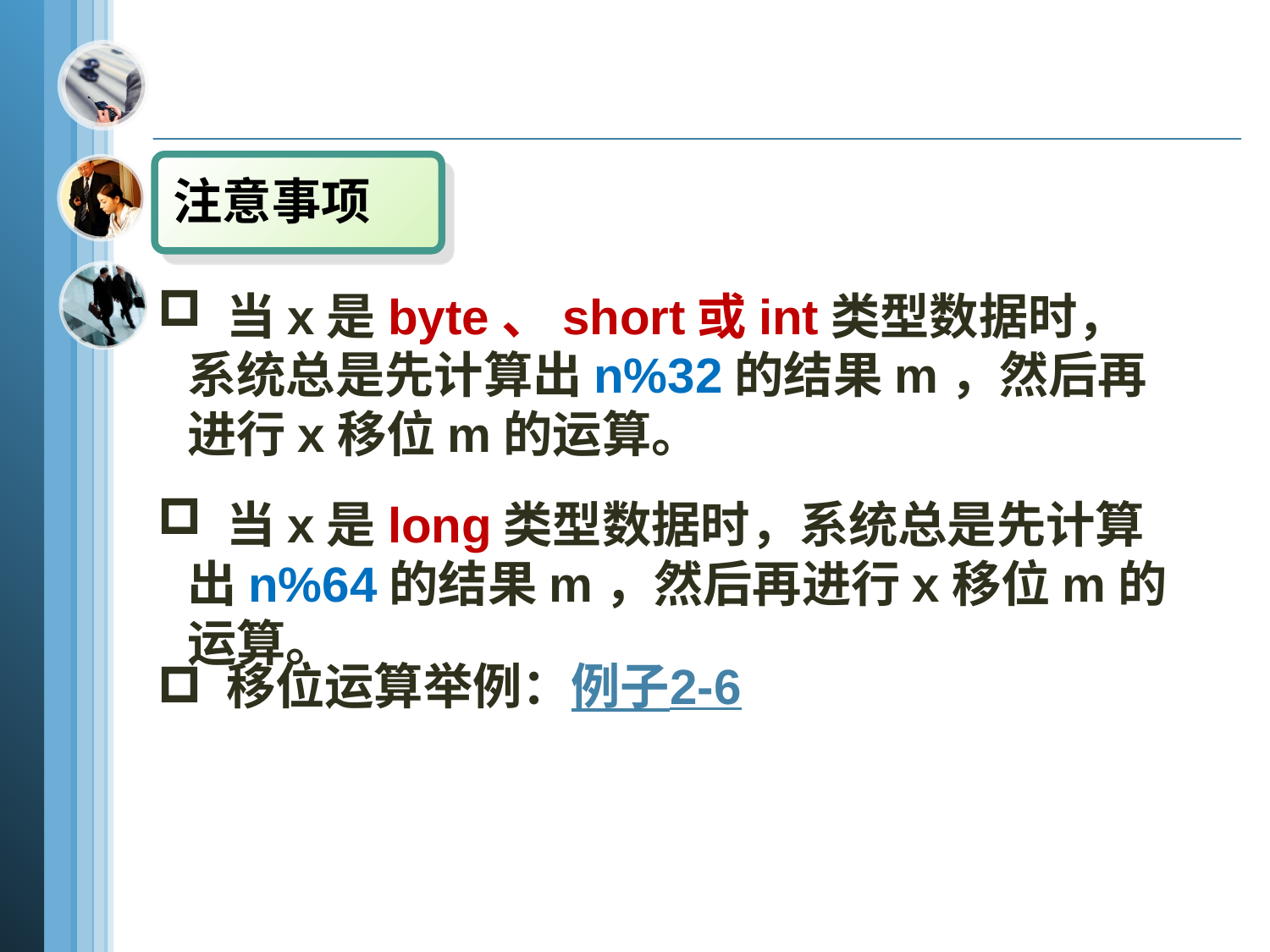

注意事项
 当x是byte、short或int类型数据时，系统总是先计算出n%32的结果m，然后再进行x移位m的运算。
 当x是long类型数据时，系统总是先计算出n%64的结果m，然后再进行x移位m的运算。

 移位运算举例：例子2-6